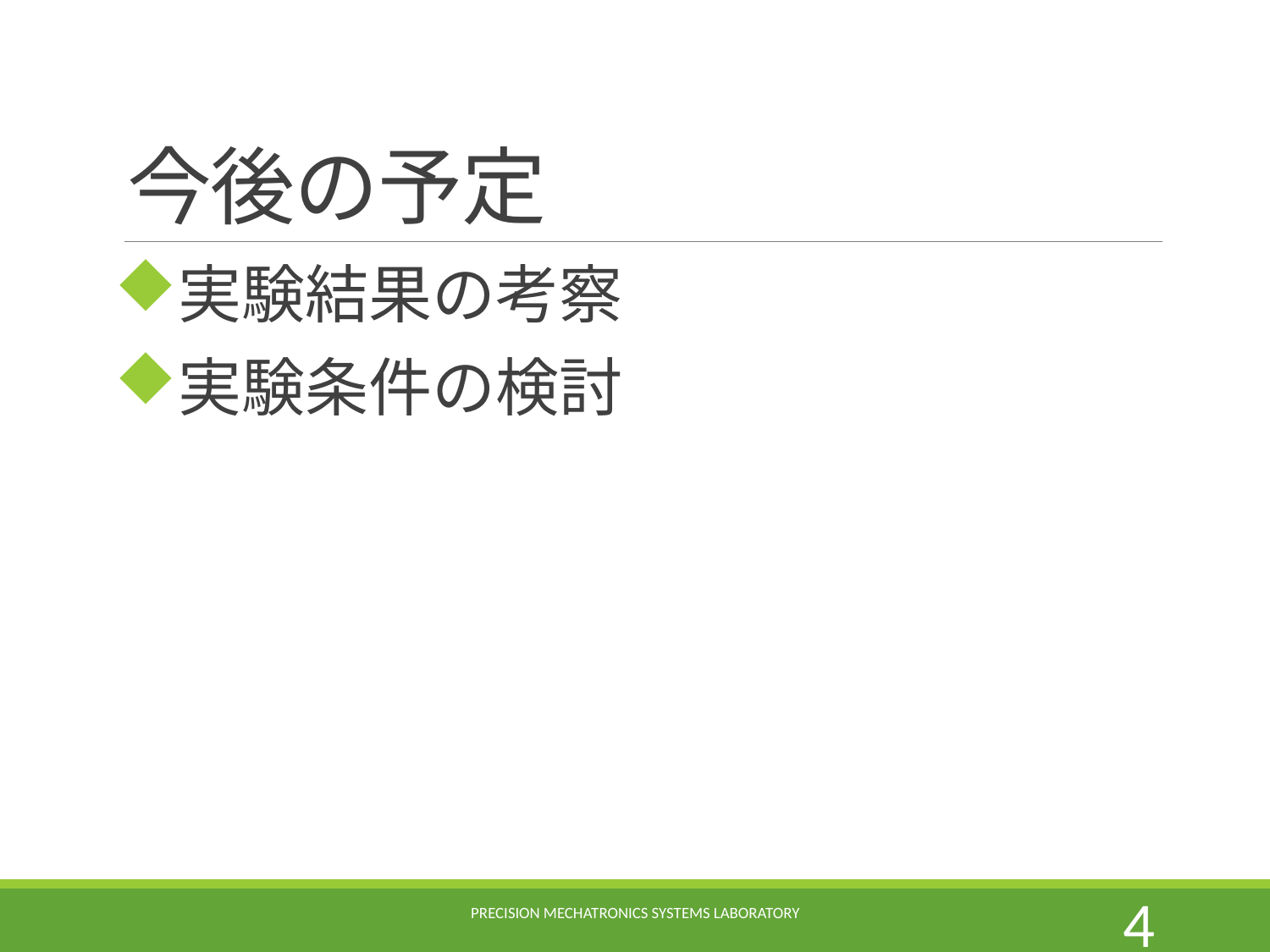

# 今後の予定
実験結果の考察
実験条件の検討
Precision Mechatronics Systems Laboratory

4